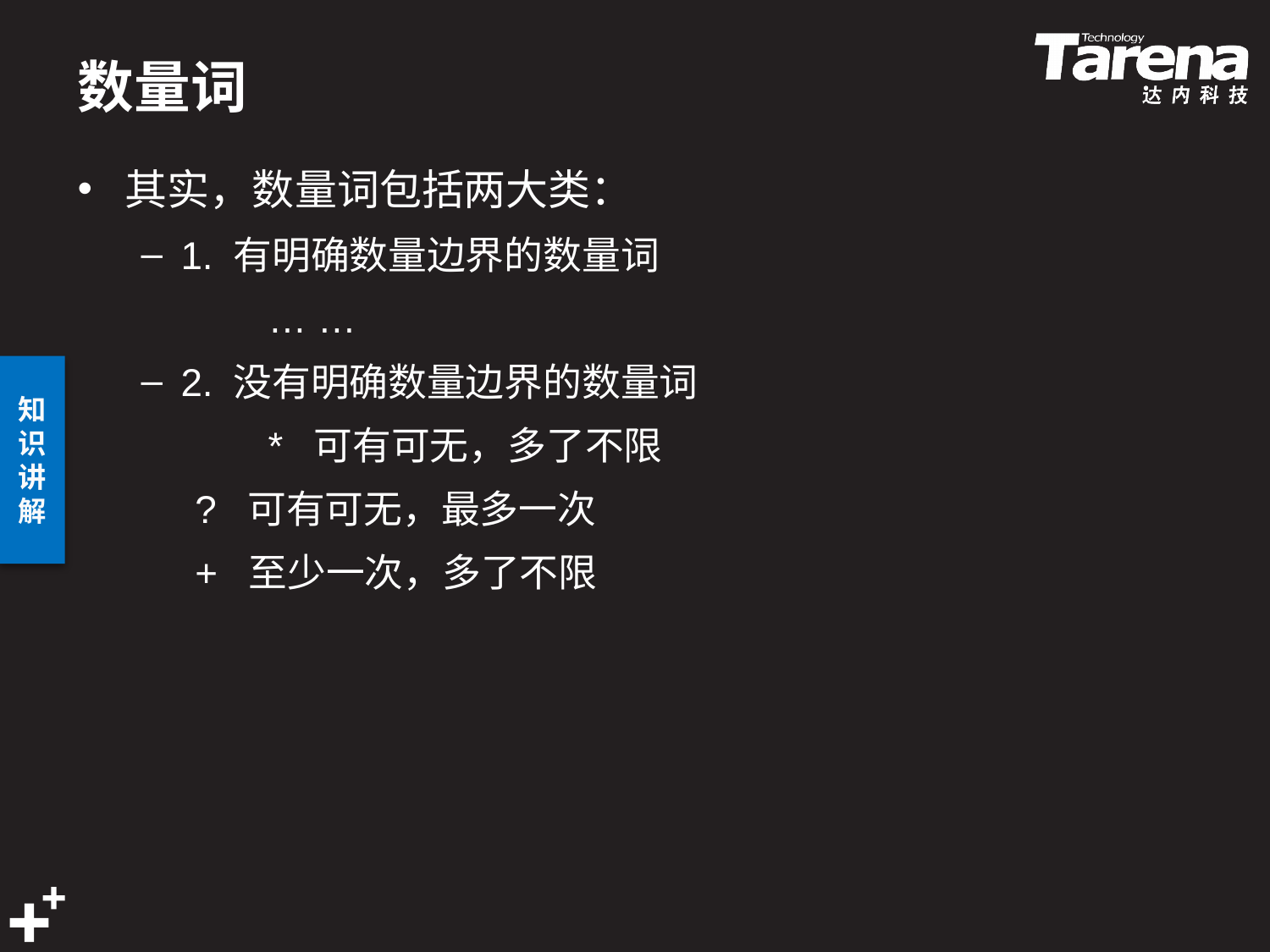

# 数量词
其实，数量词包括两大类：
1. 有明确数量边界的数量词
	… …
2. 没有明确数量边界的数量词
	*  可有可无，多了不限
     ?  可有可无，最多一次
     +  至少一次，多了不限